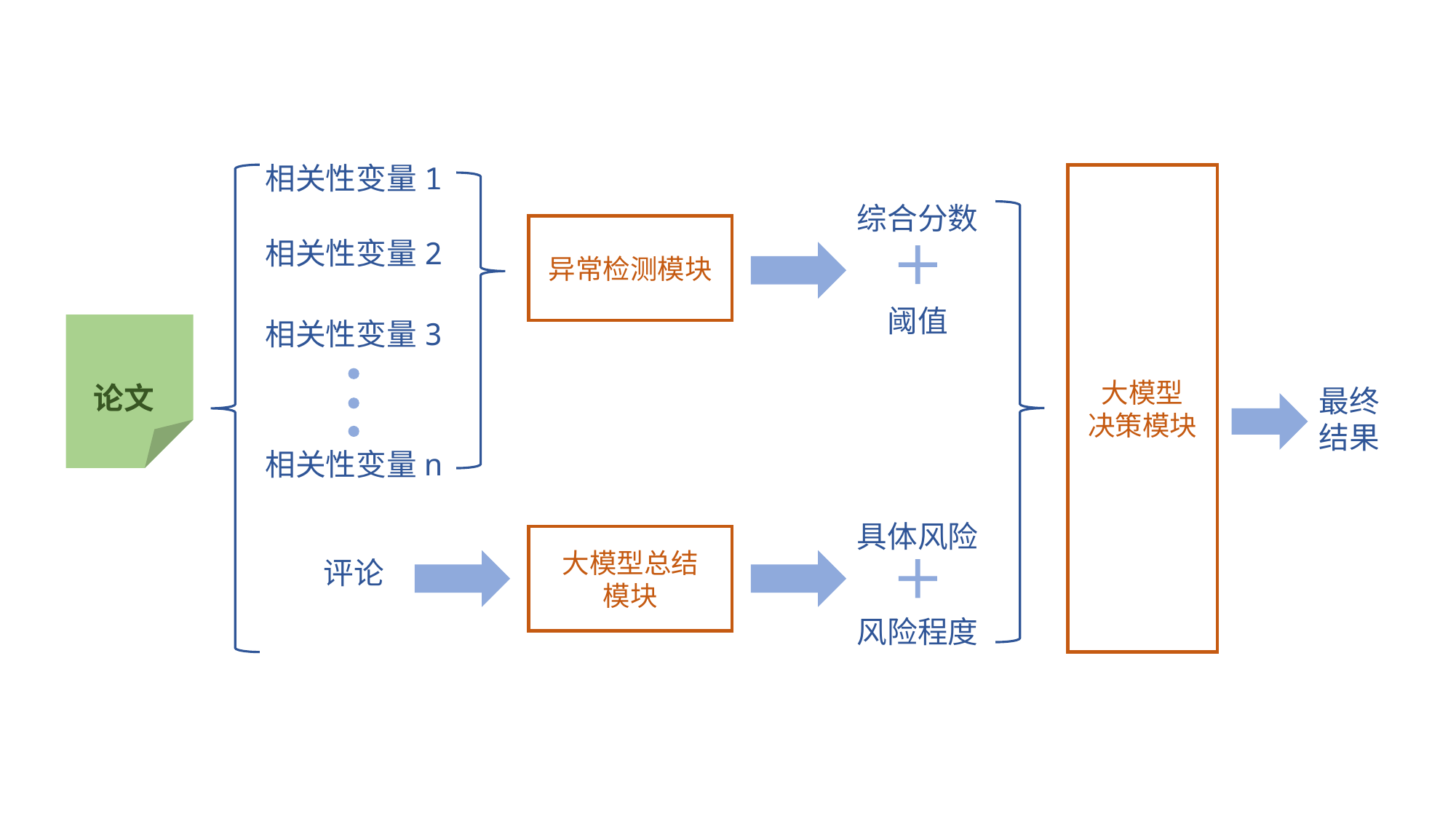

相关性变量1

大模型
决策模块

综合分数

异常检测模块
相关性变量2

阈值
相关性变量3

论文
最终
结果

相关性变量n
具体风险
大模型总结
模块
评论

风险程度